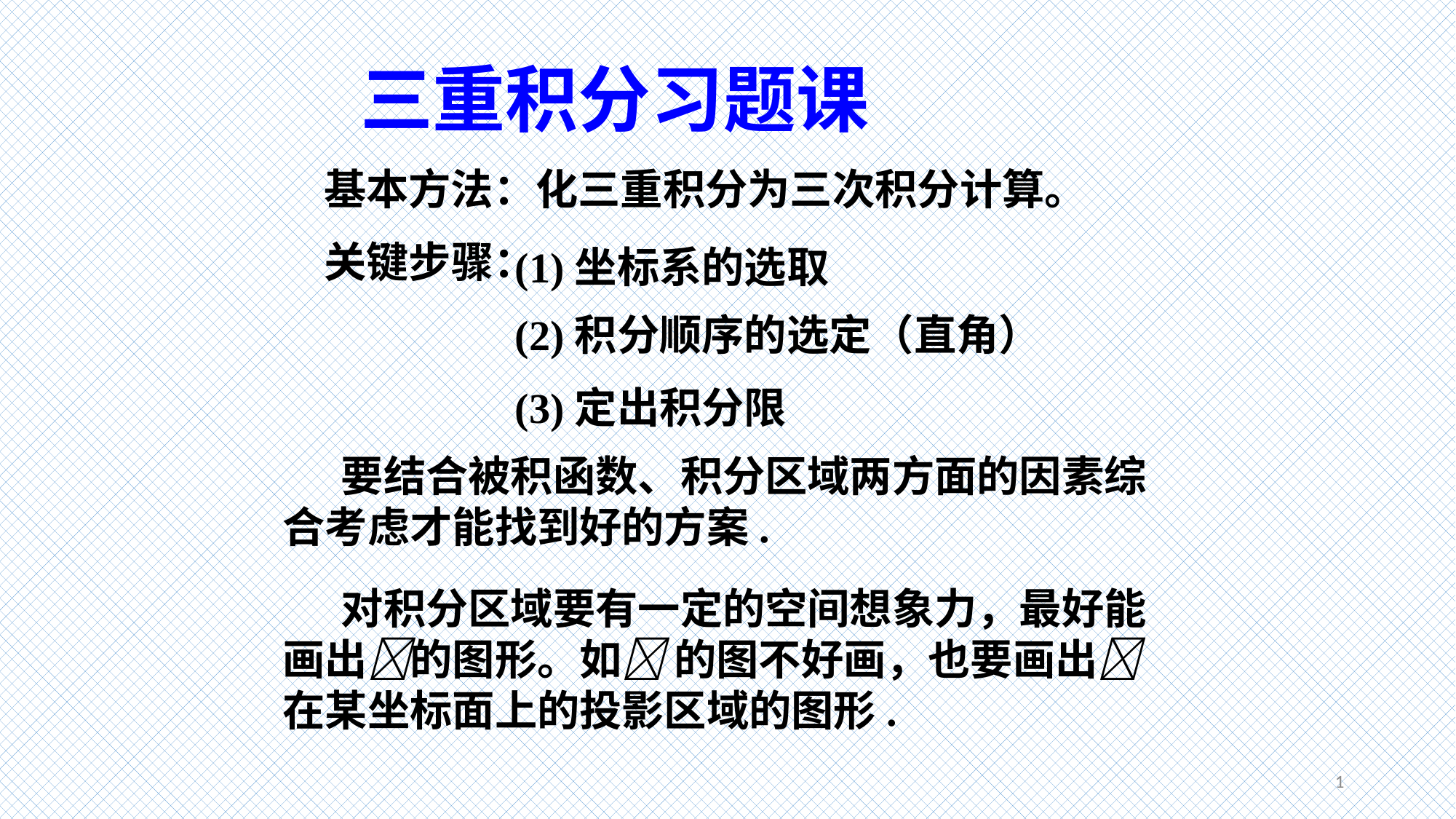

三重积分习题课
基本方法：化三重积分为三次积分计算。
关键步骤：
(1)坐标系的选取
(2)积分顺序的选定（直角）
(3)定出积分限
     要结合被积函数、积分区域两方面的因素综合考虑才能找到好的方案.
     对积分区域要有一定的空间想象力，最好能画出Ω的图形。如Ω 的图不好画，也要画出Ω在某坐标面上的投影区域的图形.
1